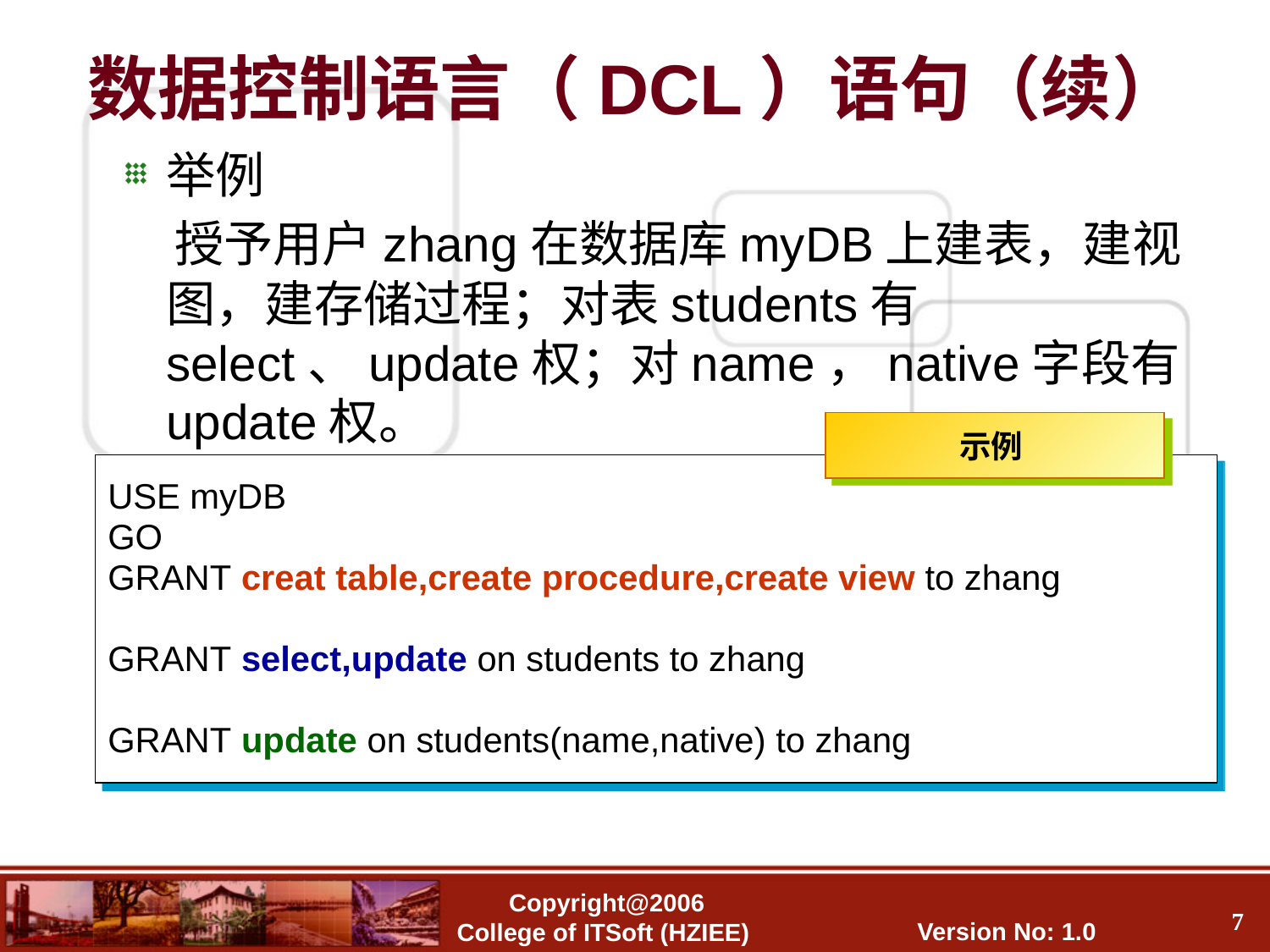

# 数据控制语言（DCL）语句（续）
举例
    授予用户zhang在数据库myDB上建表，建视图，建存储过程；对表students有select、update权；对name，native字段有update权。
示例
USE myDB
GO 
GRANT creat table,create procedure,create view to zhang 
GRANT select,update on students to zhang
 
GRANT update on students(name,native) to zhang